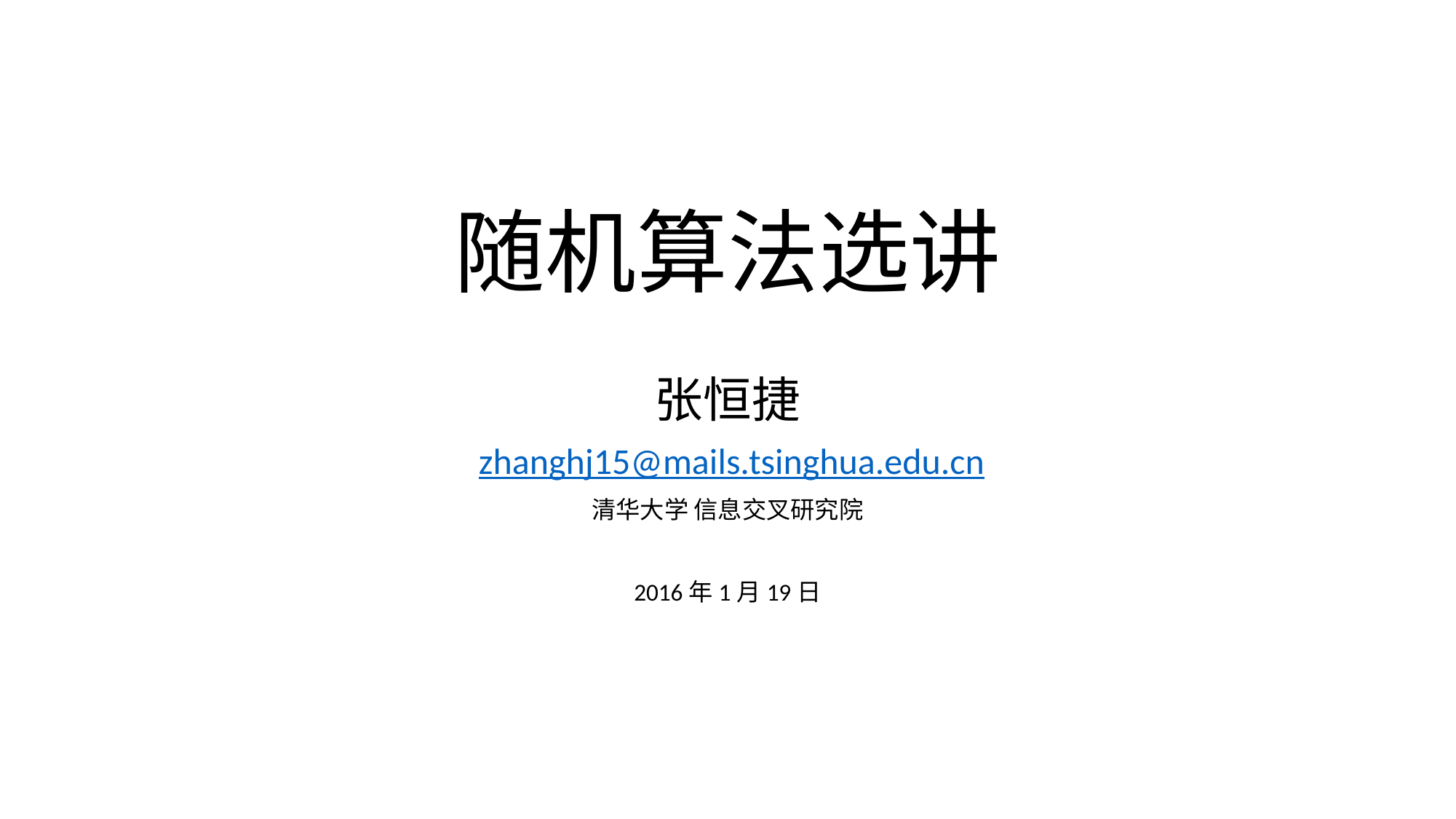

# 随机算法选讲
张恒捷
 zhanghj15@mails.tsinghua.edu.cn
清华大学 信息交叉研究院

2016年1月19日